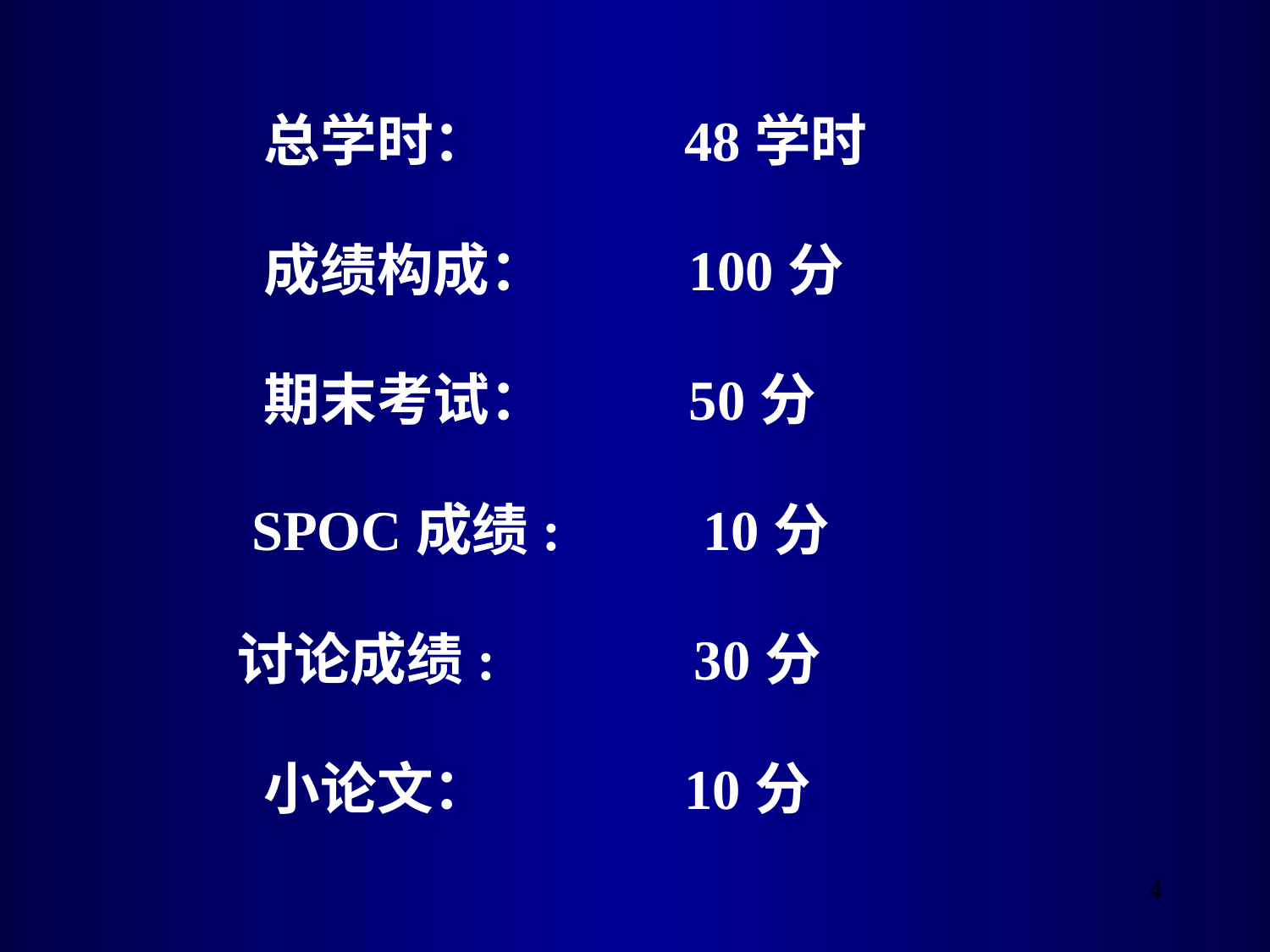

总学时：              48 学时
 成绩构成：          100分
 期末考试：          50 分
 SPOC成绩:          10分
讨论成绩:              30分
 小论文：              10分
4